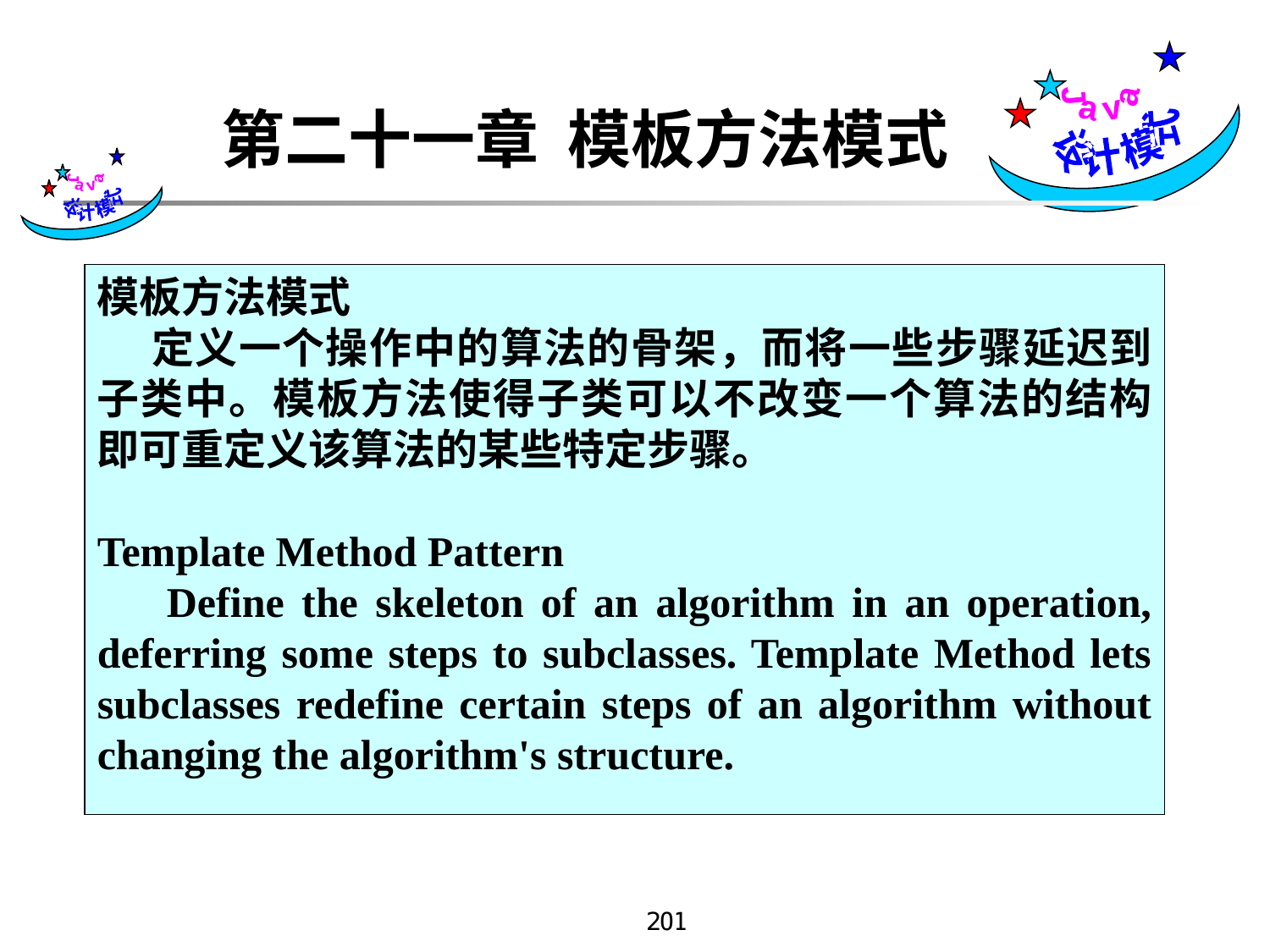

Java
设计模式

# 第二十一章  模板方法模式

  Java
设计模式

模板方法模式
    定义一个操作中的算法的骨架，而将一些步骤延迟到子类中。模板方法使得子类可以不改变一个算法的结构即可重定义该算法的某些特定步骤。

Template Method Pattern
    Define the skeleton of an algorithm in an operation, deferring some steps to subclasses. Template Method lets subclasses redefine certain steps of an algorithm without changing the algorithm's structure.

201